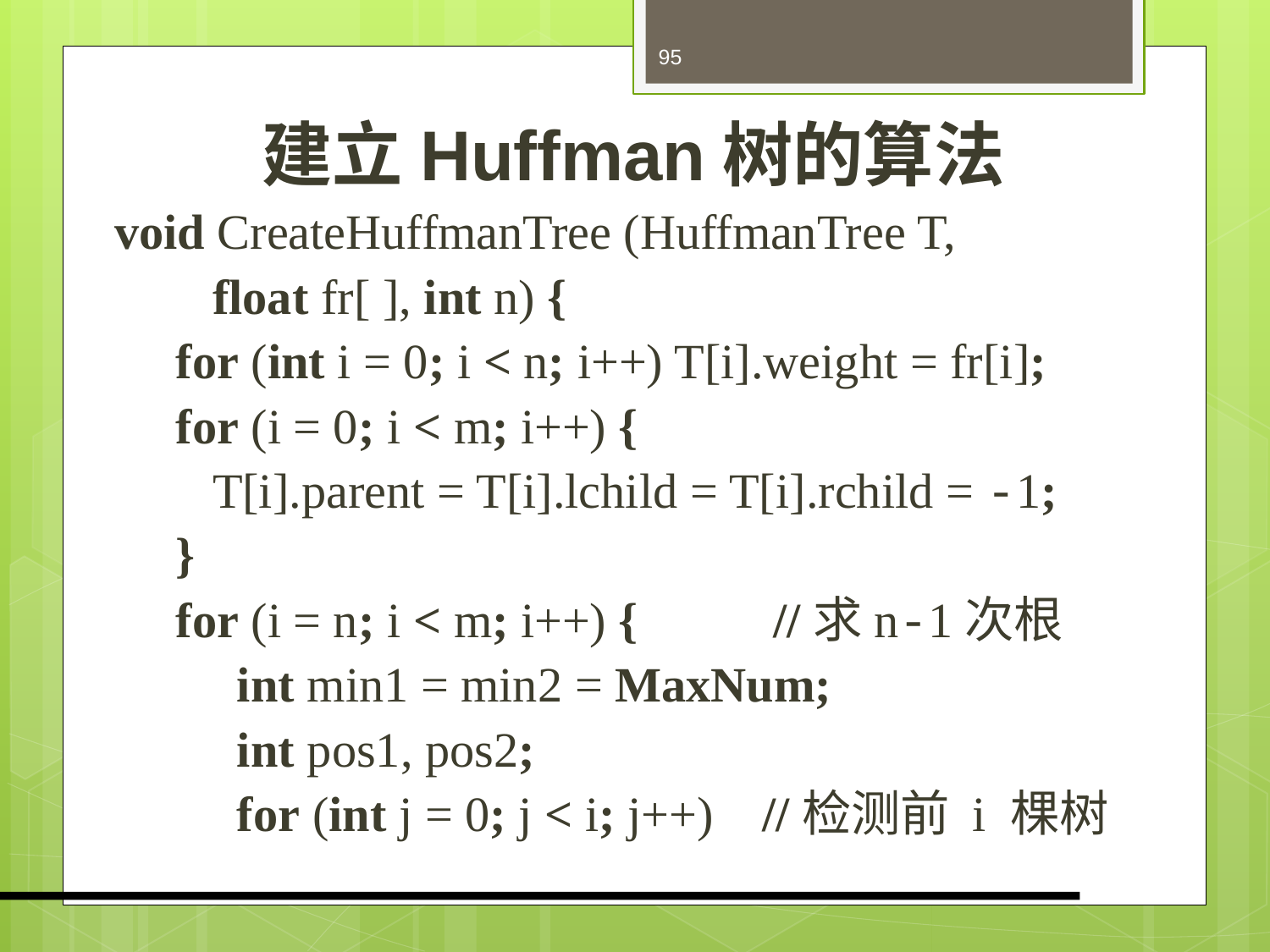

95
# 建立Huffman树的算法
void CreateHuffmanTree (HuffmanTree T,
        float fr[ ], int n) {
     for (int i = 0; i < n; i++) T[i].weight = fr[i];
     for (i = 0; i < m; i++) {
        T[i].parent = T[i].lchild = T[i].rchild = -1;
     }
     for (i = n; i < m; i++) {           //求n-1次根
          int min1 = min2 = MaxNum;
          int pos1, pos2;
          for (int j = 0; j < i; j++)    //检测前 i 棵树